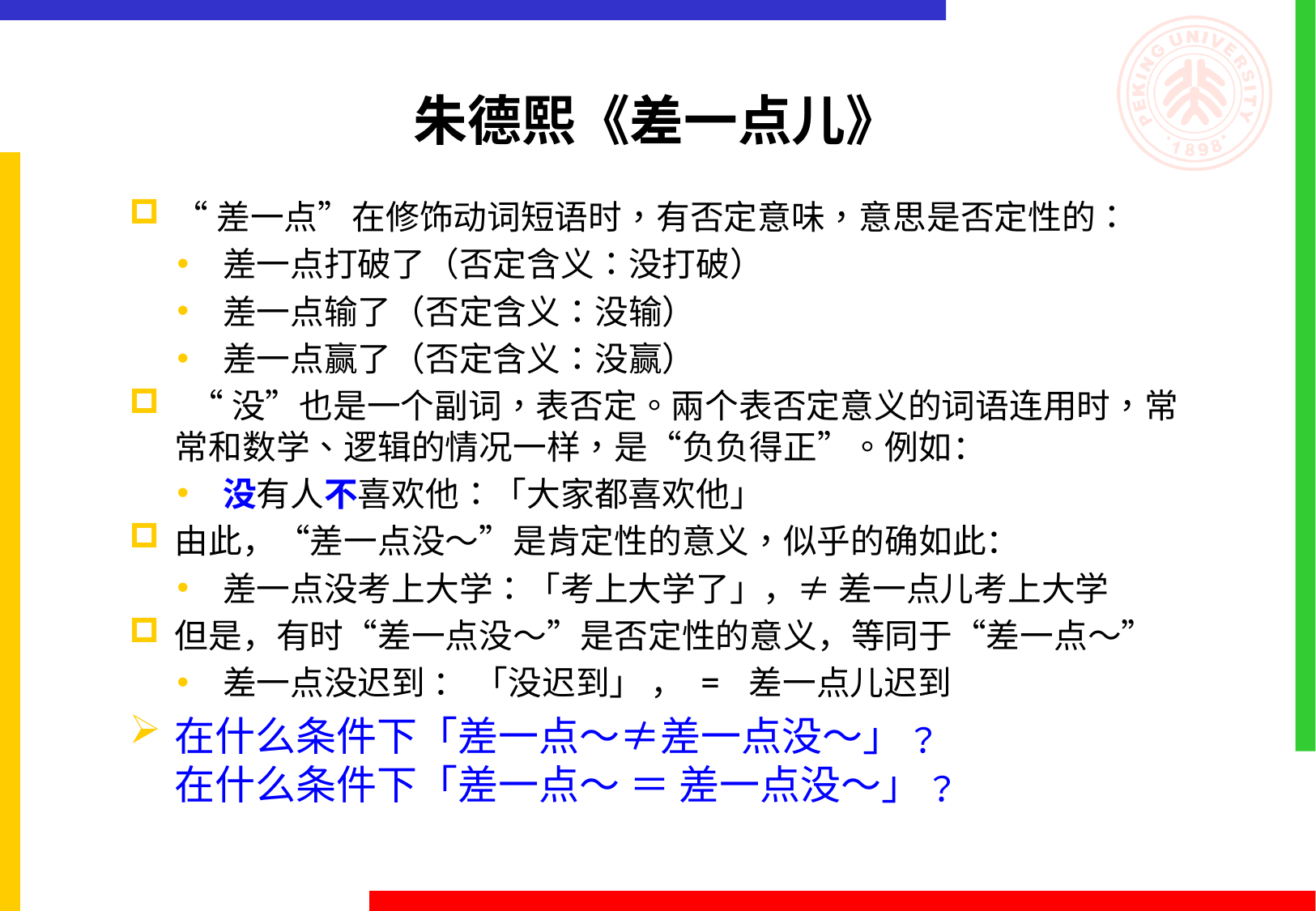

# 朱德熙《差一点儿》
“差一点”在修饰动词短语时，有否定意味，意思是否定性的：
差一点打破了（否定含义：没打破）
差一点输了（否定含义：没输）
差一点赢了（否定含义：没赢）
  “没”也是一个副词，表否定。兩个表否定意义的词语连用时，常常和数学、逻辑的情况一样，是“负负得正”。例如：
没有人不喜欢他：「大家都喜欢他」
由此，“差一点没～”是肯定性的意义，似乎的确如此：
差一点没考上大学：「考上大学了」，≠ 差一点儿考上大学
但是，有时“差一点没～”是否定性的意义，等同于“差一点～”
差一点没迟到 ： 「没迟到」 ， = 差一点儿迟到
在什么条件下「差一点～≠差一点没～」﹖
在什么条件下「差一点～ ＝ 差一点没～」﹖